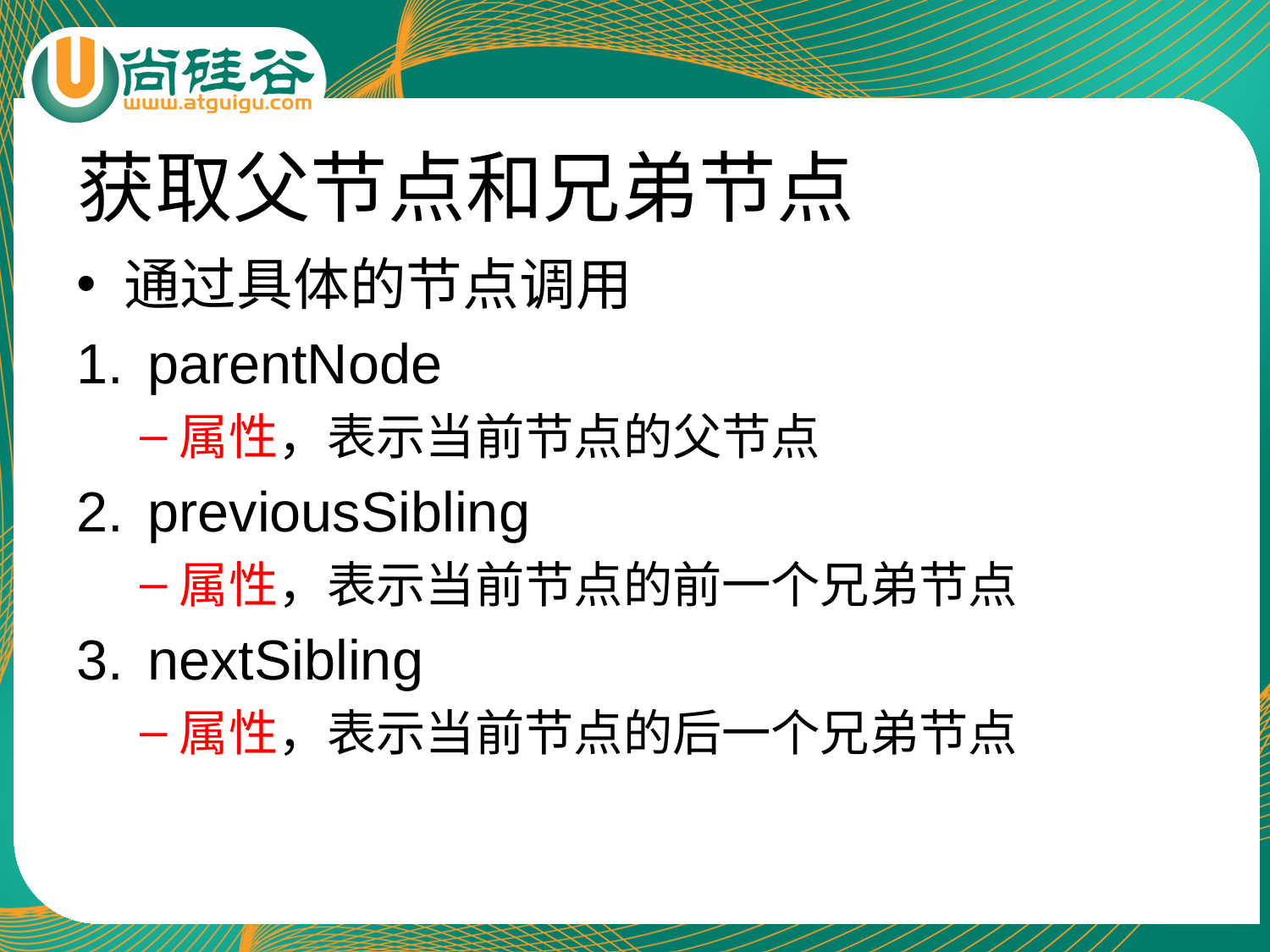

# 获取父节点和兄弟节点
通过具体的节点调用
parentNode
属性，表示当前节点的父节点
previousSibling
属性，表示当前节点的前一个兄弟节点
nextSibling
属性，表示当前节点的后一个兄弟节点